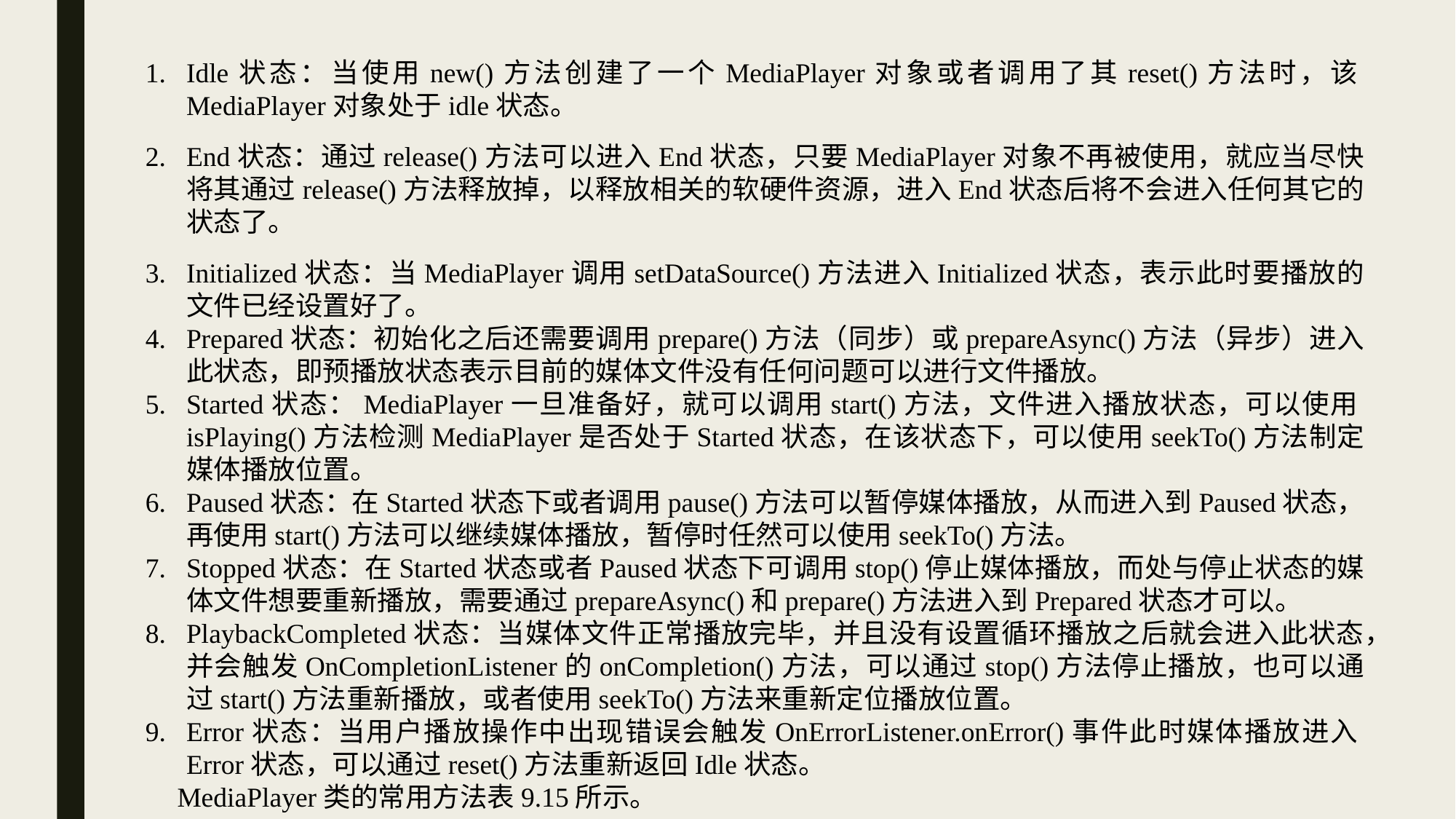

Idle状态：当使用new()方法创建了一个MediaPlayer对象或者调用了其reset()方法时，该MediaPlayer对象处于idle状态。
End状态：通过release()方法可以进入End状态，只要MediaPlayer对象不再被使用，就应当尽快将其通过release()方法释放掉，以释放相关的软硬件资源，进入End状态后将不会进入任何其它的状态了。
Initialized状态：当MediaPlayer调用setDataSource()方法进入Initialized状态，表示此时要播放的文件已经设置好了。
Prepared状态：初始化之后还需要调用prepare()方法（同步）或prepareAsync()方法（异步）进入此状态，即预播放状态表示目前的媒体文件没有任何问题可以进行文件播放。
Started状态：MediaPlayer一旦准备好，就可以调用start()方法，文件进入播放状态，可以使用isPlaying()方法检测MediaPlayer是否处于Started状态，在该状态下，可以使用seekTo()方法制定媒体播放位置。
Paused状态：在Started状态下或者调用pause()方法可以暂停媒体播放，从而进入到Paused状态，再使用start()方法可以继续媒体播放，暂停时任然可以使用seekTo()方法。
Stopped状态：在Started状态或者Paused状态下可调用stop()停止媒体播放，而处与停止状态的媒体文件想要重新播放，需要通过prepareAsync()和prepare()方法进入到Prepared状态才可以。
PlaybackCompleted状态：当媒体文件正常播放完毕，并且没有设置循环播放之后就会进入此状态，并会触发OnCompletionListener的onCompletion()方法，可以通过stop()方法停止播放，也可以通过start()方法重新播放，或者使用seekTo()方法来重新定位播放位置。
Error状态：当用户播放操作中出现错误会触发OnErrorListener.onError()事件此时媒体播放进入Error状态，可以通过reset()方法重新返回Idle状态。
MediaPlayer类的常用方法表9.15所示。